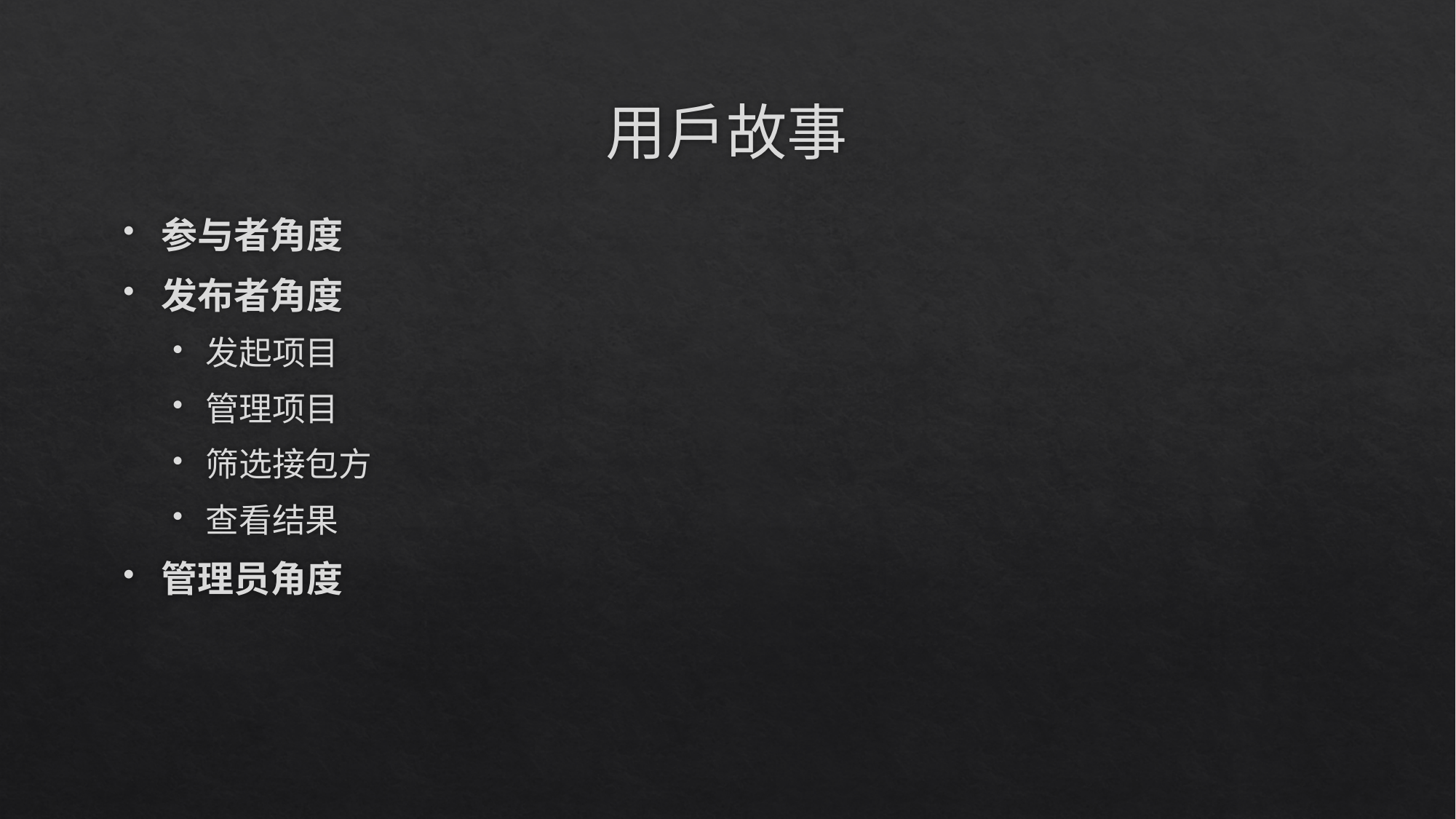

# 用户故事
参与者角度
发布者角度
发起项目
管理项目
筛选接包方
查看结果
管理员角度